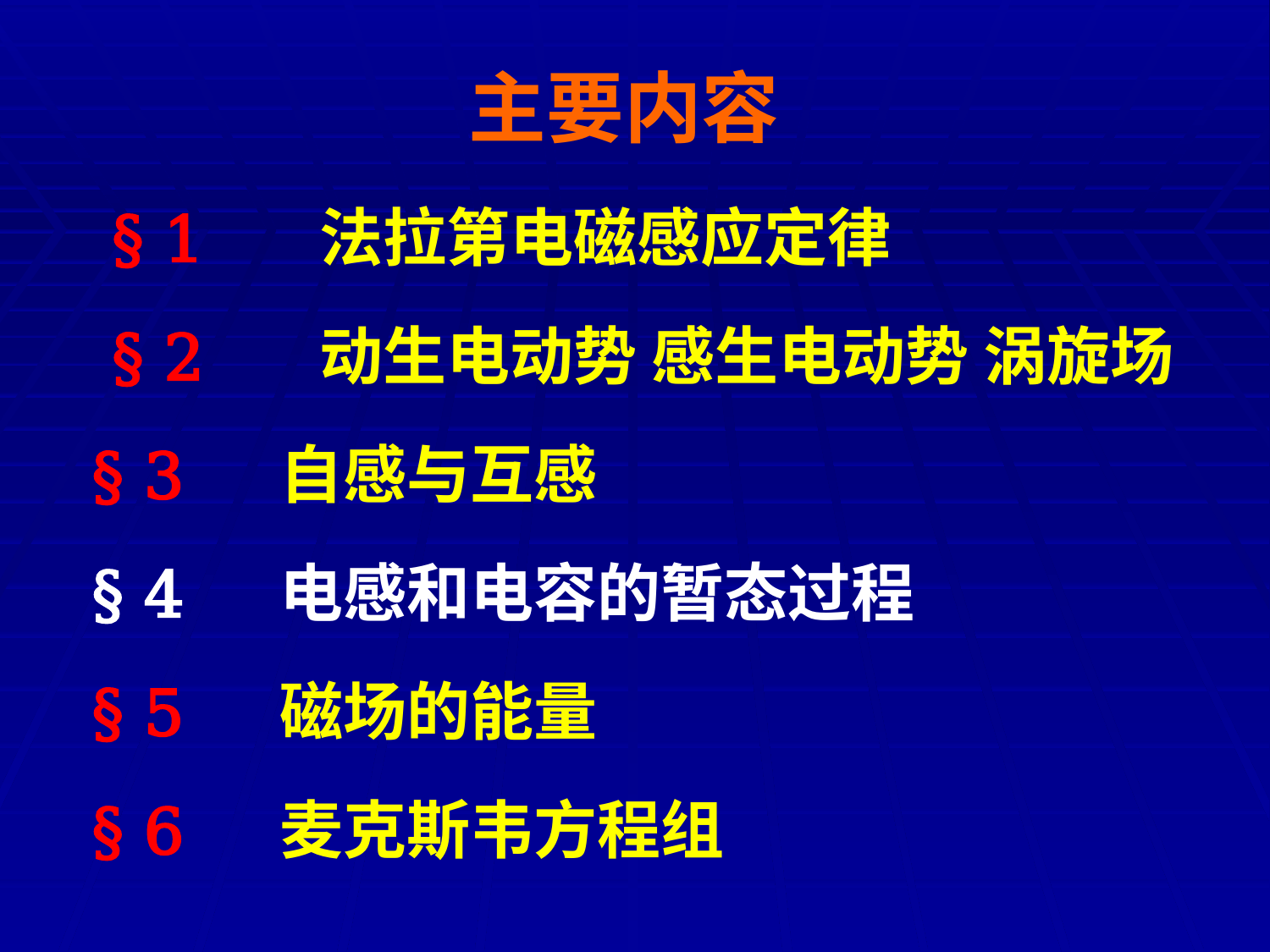

主要内容
 § 1     法拉第电磁感应定律

 § 2     动生电动势 感生电动势 涡旋场

§ 3    自感与互感

§ 4    电感和电容的暂态过程

§ 5    磁场的能量

§ 6    麦克斯韦方程组